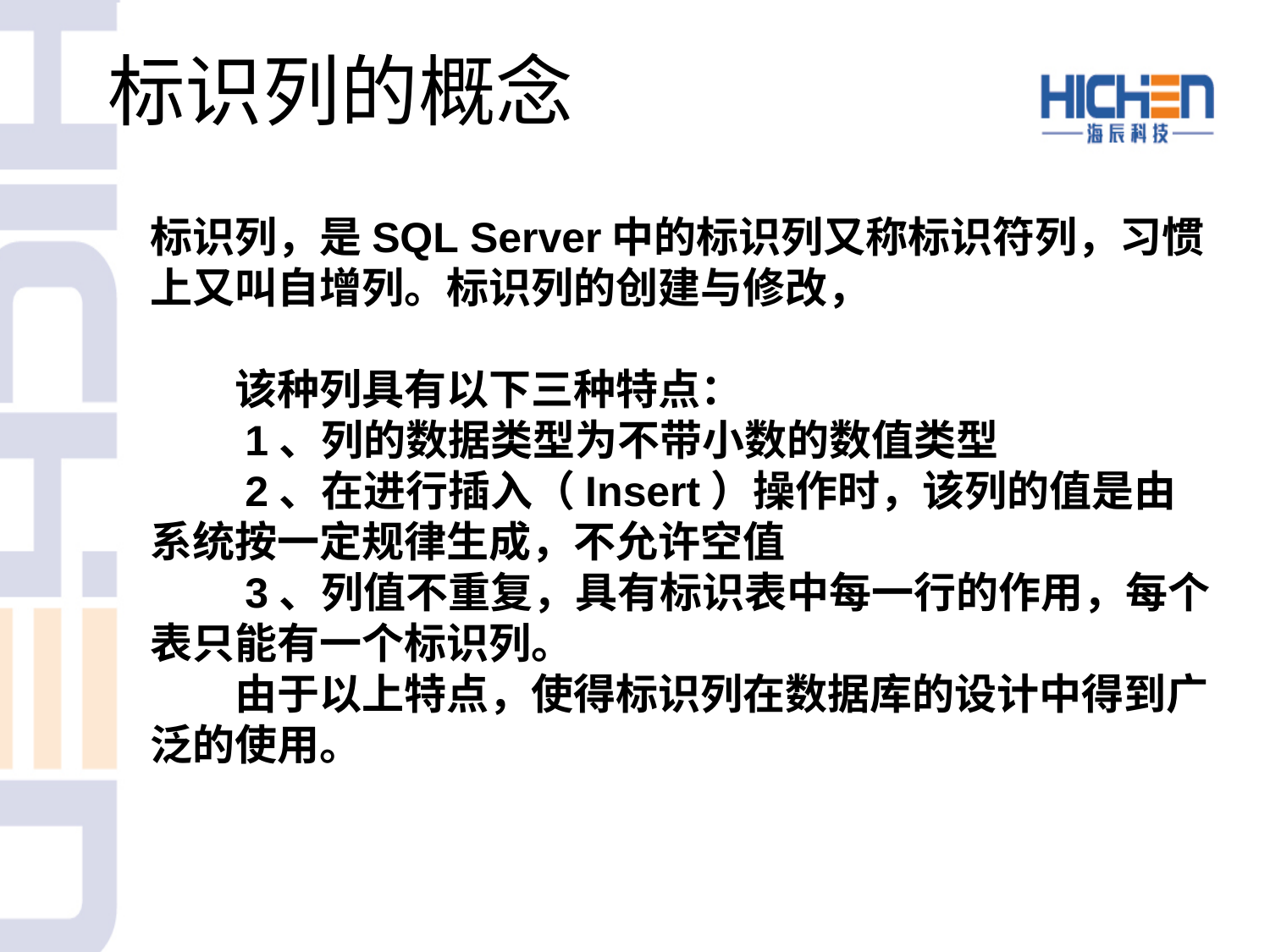

# 标识列的概念
标识列，是SQL Server中的标识列又称标识符列，习惯上又叫自增列。标识列的创建与修改，
　　该种列具有以下三种特点：
　　1、列的数据类型为不带小数的数值类型
　　2、在进行插入（Insert）操作时，该列的值是由系统按一定规律生成，不允许空值
　　3、列值不重复，具有标识表中每一行的作用，每个表只能有一个标识列。
　　由于以上特点，使得标识列在数据库的设计中得到广泛的使用。